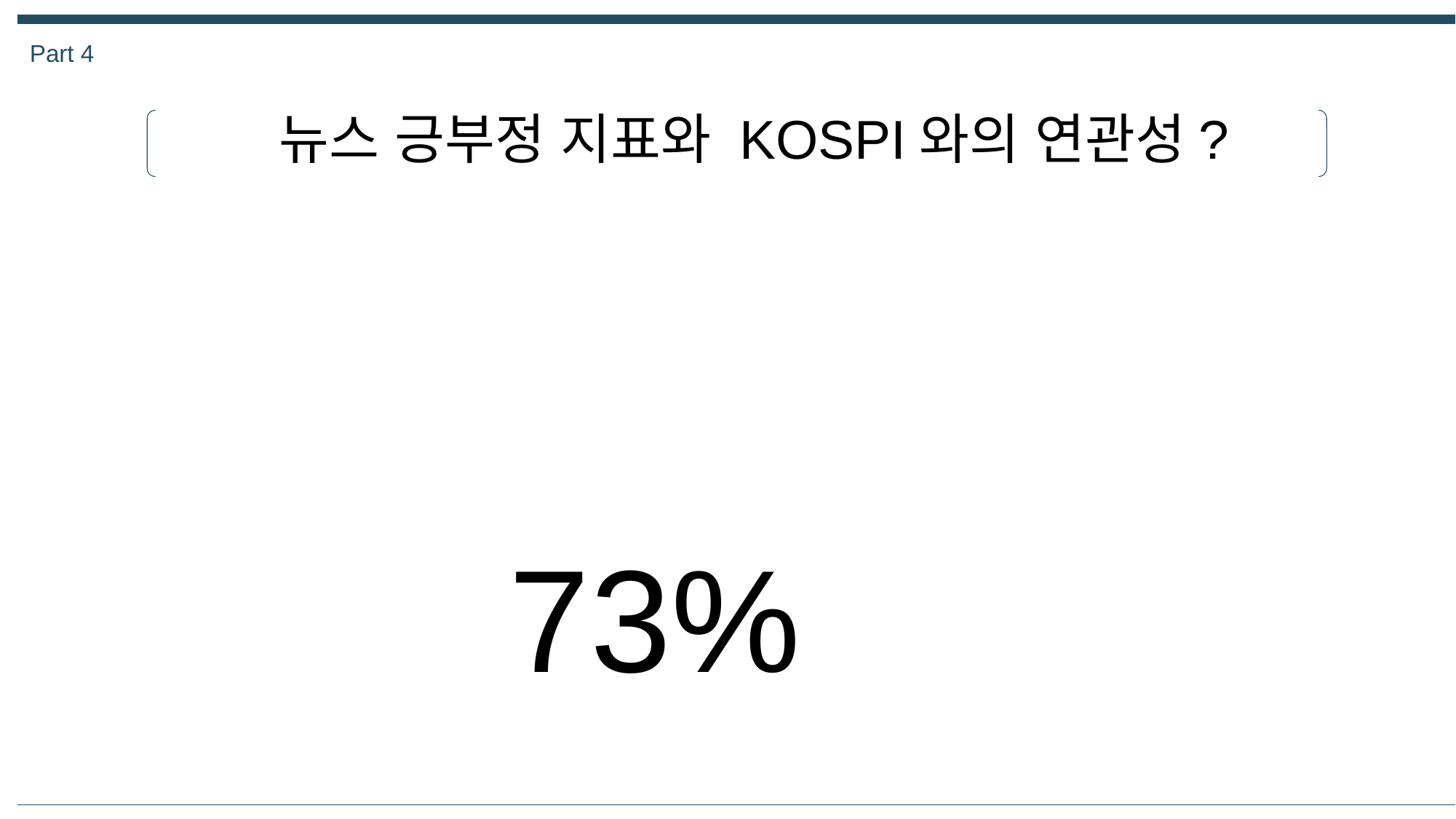

Part 4
뉴스 긍부정 지표와 KOSPI와의 연관성?

73%